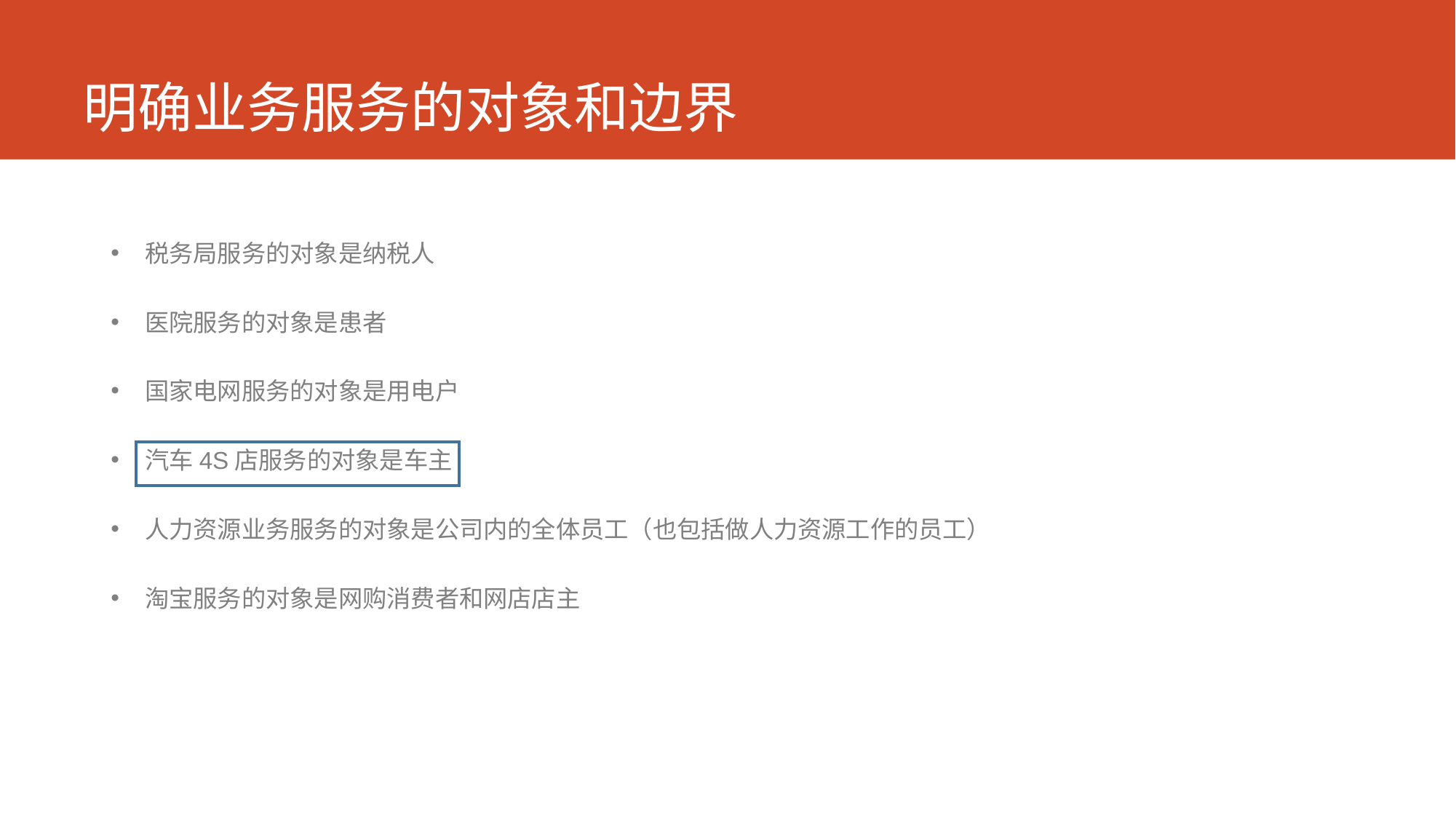

# 明确业务服务的对象和边界
税务局服务的对象是纳税人
医院服务的对象是患者
国家电网服务的对象是用电户
汽车4S店服务的对象是车主
人力资源业务服务的对象是公司内的全体员工（也包括做人力资源工作的员工）
淘宝服务的对象是网购消费者和网店店主